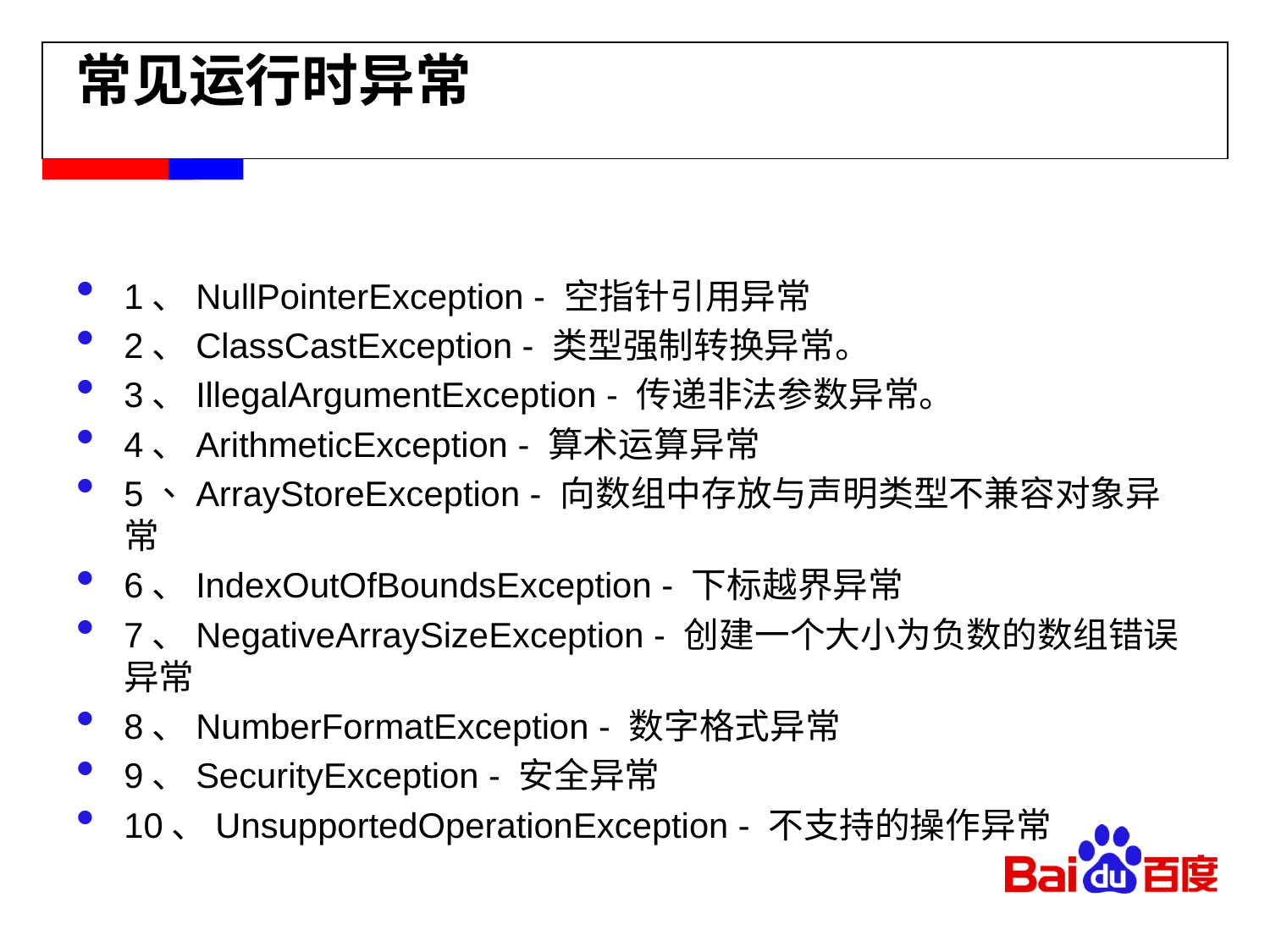

# 常见运行时异常

1、NullPointerException - 空指针引用异常
2、ClassCastException - 类型强制转换异常。
3、IllegalArgumentException - 传递非法参数异常。
4、ArithmeticException - 算术运算异常
5、ArrayStoreException - 向数组中存放与声明类型不兼容对象异常
6、IndexOutOfBoundsException - 下标越界异常
7、NegativeArraySizeException - 创建一个大小为负数的数组错误异常
8、NumberFormatException - 数字格式异常
9、SecurityException - 安全异常
10、UnsupportedOperationException - 不支持的操作异常